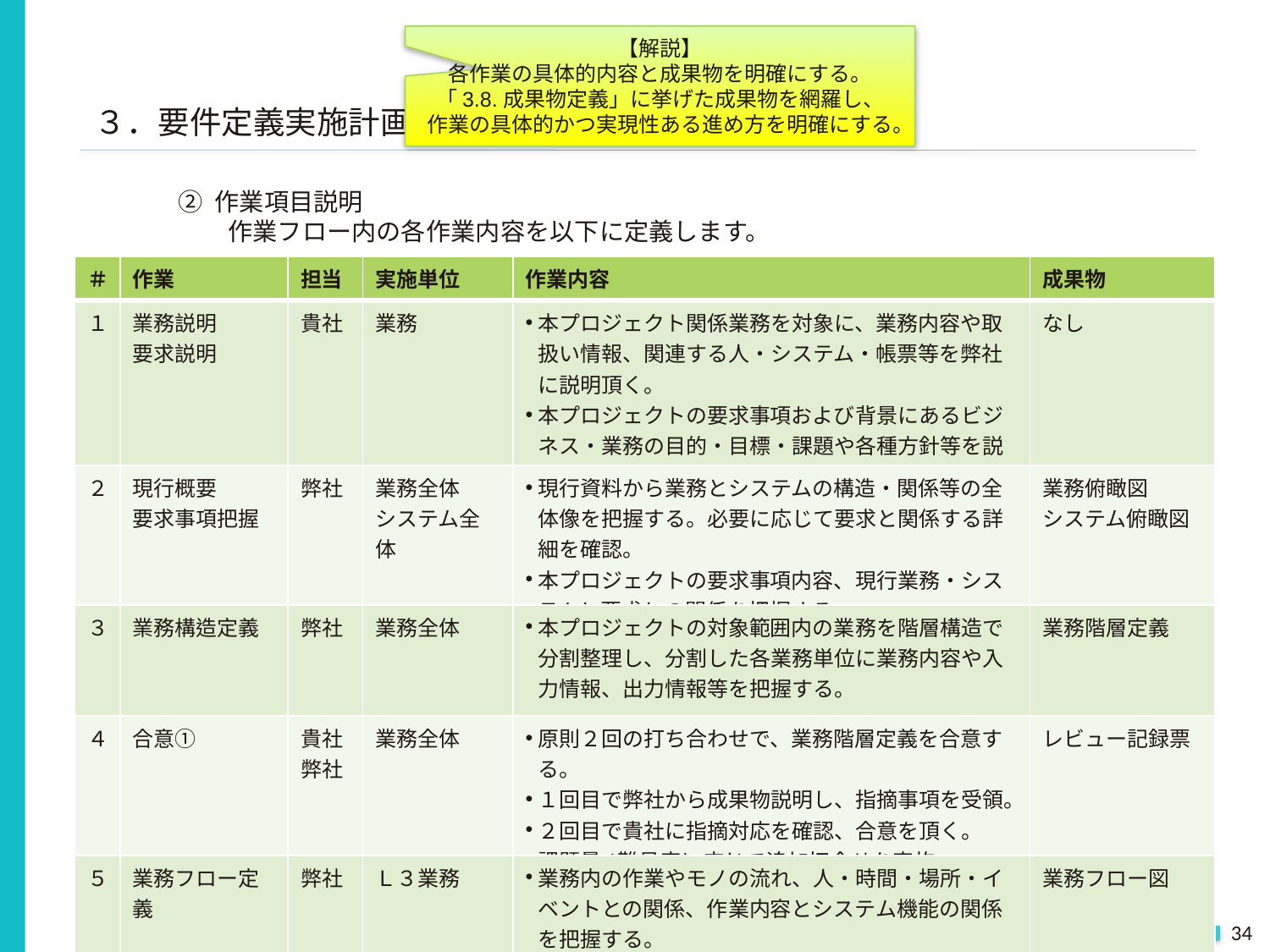

【解説】
各作業の具体的内容と成果物を明確にする。
「3.8.成果物定義」に挙げた成果物を網羅し、
作業の具体的かつ実現性ある進め方を明確にする。
３．要件定義実施計画

② 作業項目説明
作業フロー内の各作業内容を以下に定義します。
| ＃ | 作業 | 担当 | 実施単位 | 作業内容 | 成果物 |
| --- | --- | --- | --- | --- | --- |
| １ | 業務説明 要求説明 | 貴社 | 業務 | 本プロジェクト関係業務を対象に、業務内容や取扱い情報、関連する人・システム・帳票等を弊社に説明頂く。 本プロジェクトの要求事項および背景にあるビジネス・業務の目的・目標・課題や各種方針等を説明頂く。 | なし |
| ２ | 現行概要 要求事項把握 | 弊社 | 業務全体 システム全体 | 現行資料から業務とシステムの構造・関係等の全体像を把握する。必要に応じて要求と関係する詳細を確認。 本プロジェクトの要求事項内容、現行業務・システムと要求との関係を把握する。 | 業務俯瞰図 システム俯瞰図 |
| ３ | 業務構造定義 | 弊社 | 業務全体 | 本プロジェクトの対象範囲内の業務を階層構造で分割整理し、分割した各業務単位に業務内容や入力情報、出力情報等を把握する。 | 業務階層定義 |
| ４ | 合意① | 貴社 弊社 | 業務全体 | 原則２回の打ち合わせで、業務階層定義を合意する。 １回目で弊社から成果物説明し、指摘事項を受領。 ２回目で貴社に指摘対応を確認、合意を頂く。 課題量/難易度に応じて追加打合せを実施。 | レビュー記録票 |
| ５ | 業務フロー定義 | 弊社 | Ｌ３業務 | 業務内の作業やモノの流れ、人・時間・場所・イベントとの関係、作業内容とシステム機能の関係を把握する。 | 業務フロー図 |
|  | ・・・ |  |  | ・・・ | ・・・ |
34